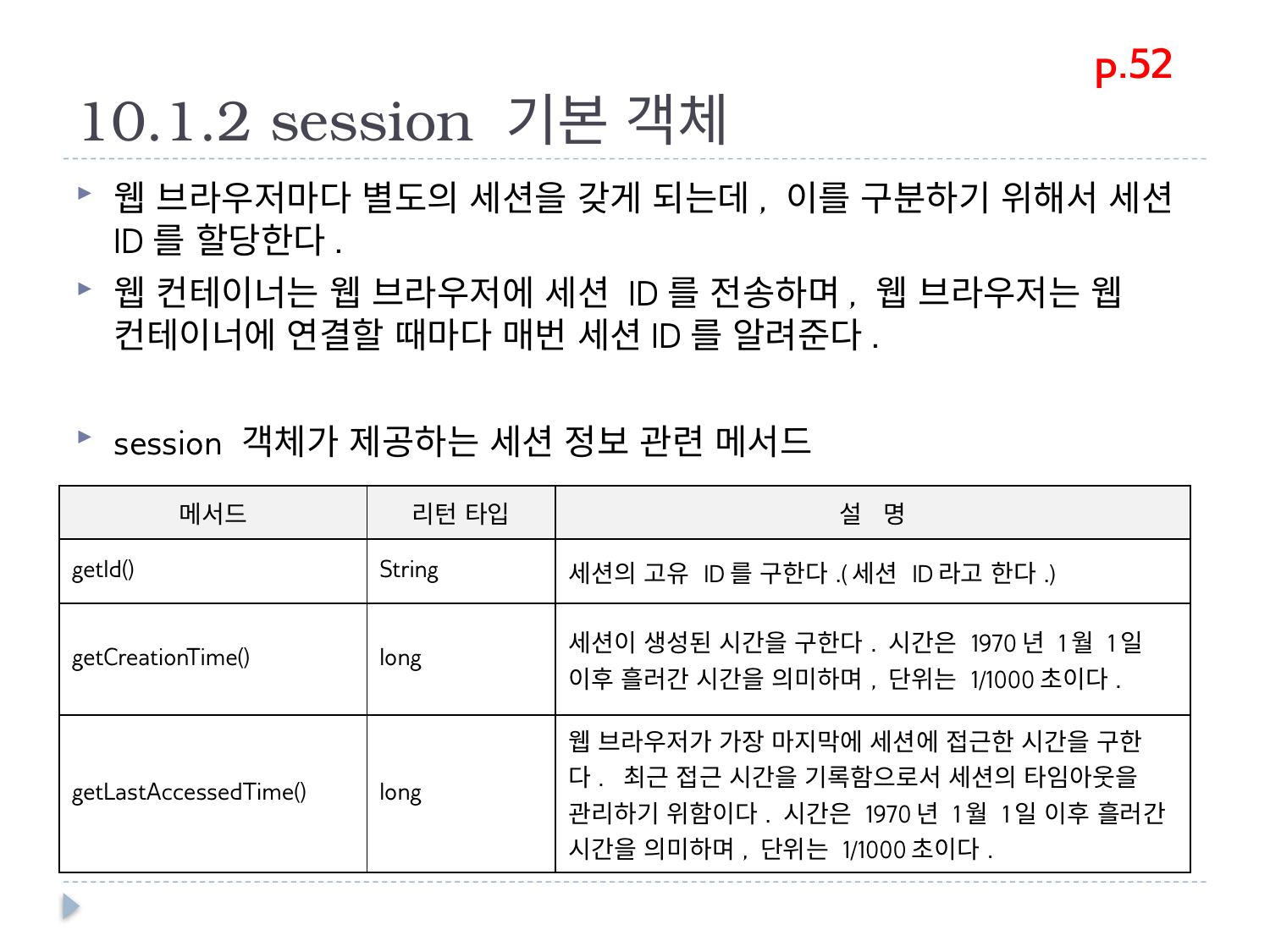

# 10.1.2 session 기본 객체
p.52
웹 브라우저마다 별도의 세션을 갖게 되는데, 이를 구분하기 위해서 세션ID를 할당한다.
웹 컨테이너는 웹 브라우저에 세션 ID를 전송하며, 웹 브라우저는 웹 컨테이너에 연결할 때마다 매번 세션ID를 알려준다.

session 객체가 제공하는 세션 정보 관련 메서드
| 메서드 | 리턴 타입 | 설 명 |
| --- | --- | --- |
| getId() | String | 세션의 고유 ID를 구한다.(세션 ID라고 한다.) |
| getCreationTime() | long | 세션이 생성된 시간을 구한다. 시간은 1970년 1월 1일 이후 흘러간 시간을 의미하며, 단위는 1/1000초이다. |
| getLastAccessedTime() | long | 웹 브라우저가 가장 마지막에 세션에 접근한 시간을 구한다. 최근 접근 시간을 기록함으로서 세션의 타임아웃을 관리하기 위함이다. 시간은 1970년 1월 1일 이후 흘러간 시간을 의미하며, 단위는 1/1000초이다. |